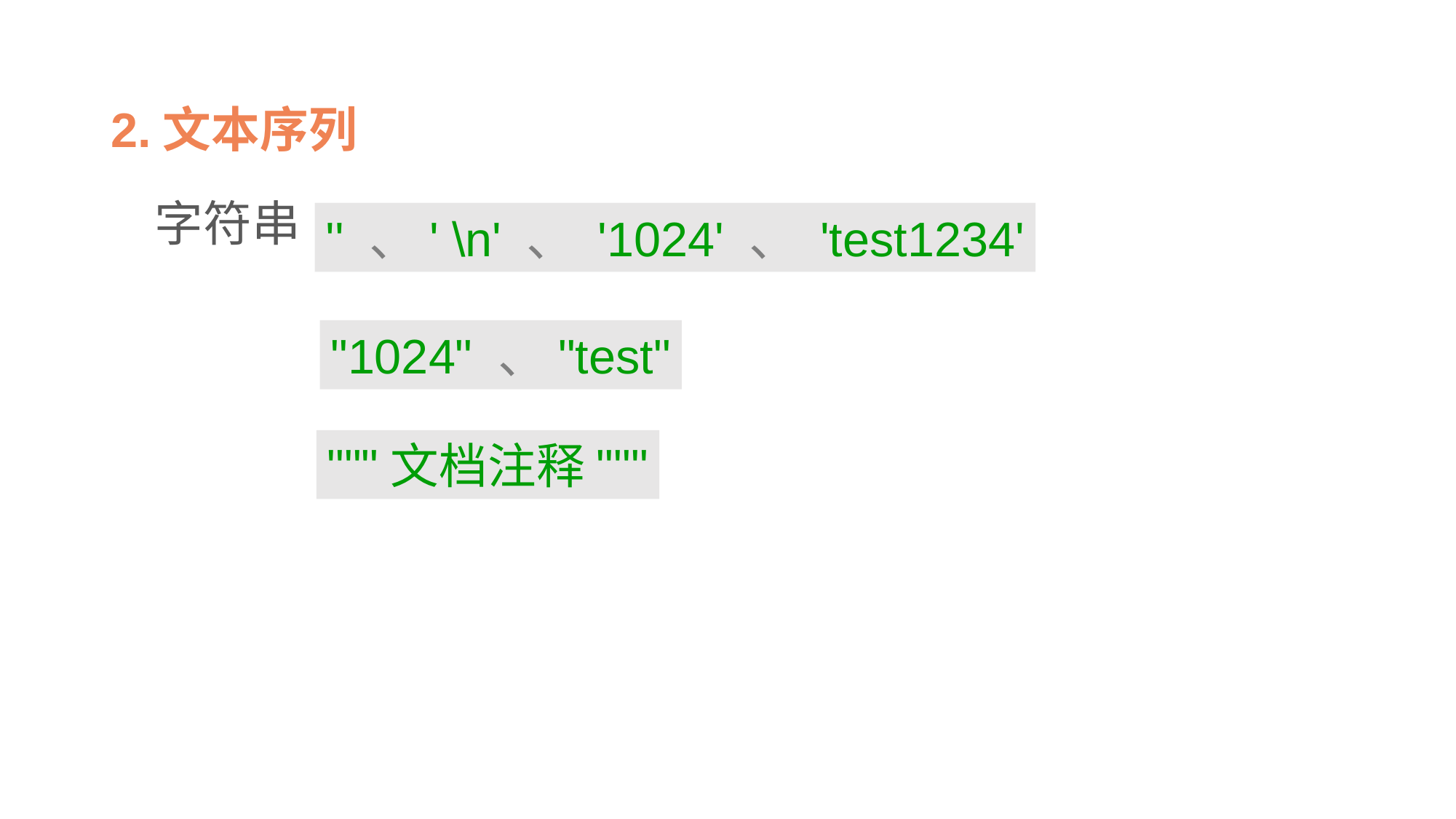

2.文本序列
字符串
'' 、' \n' 、 '1024' 、 'test1234'
"1024" 、"test"
"""文档注释"""